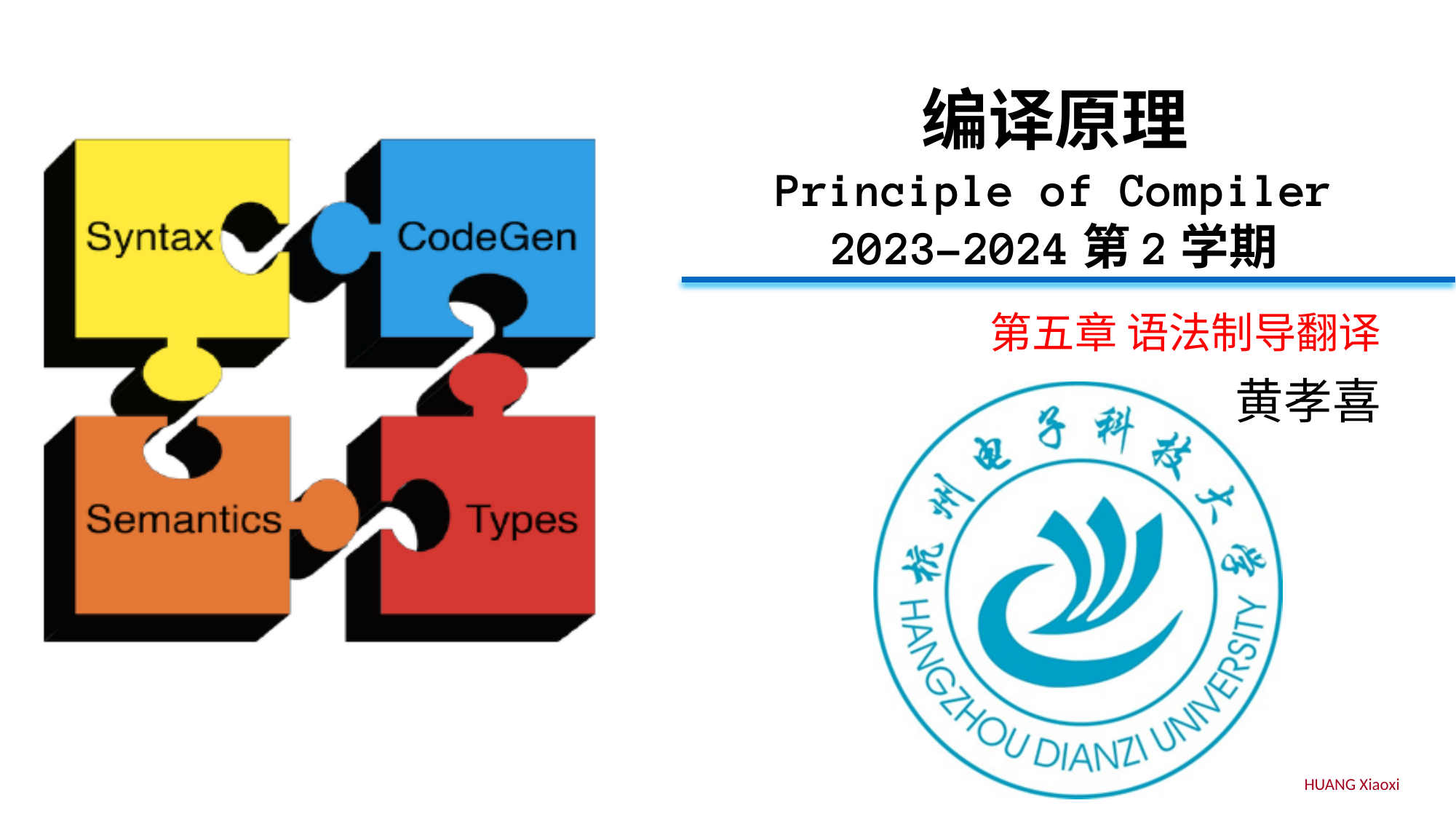

# 编译原理 Principle of Compiler 2023-2024第2学期
第五章 语法制导翻译
黄孝喜